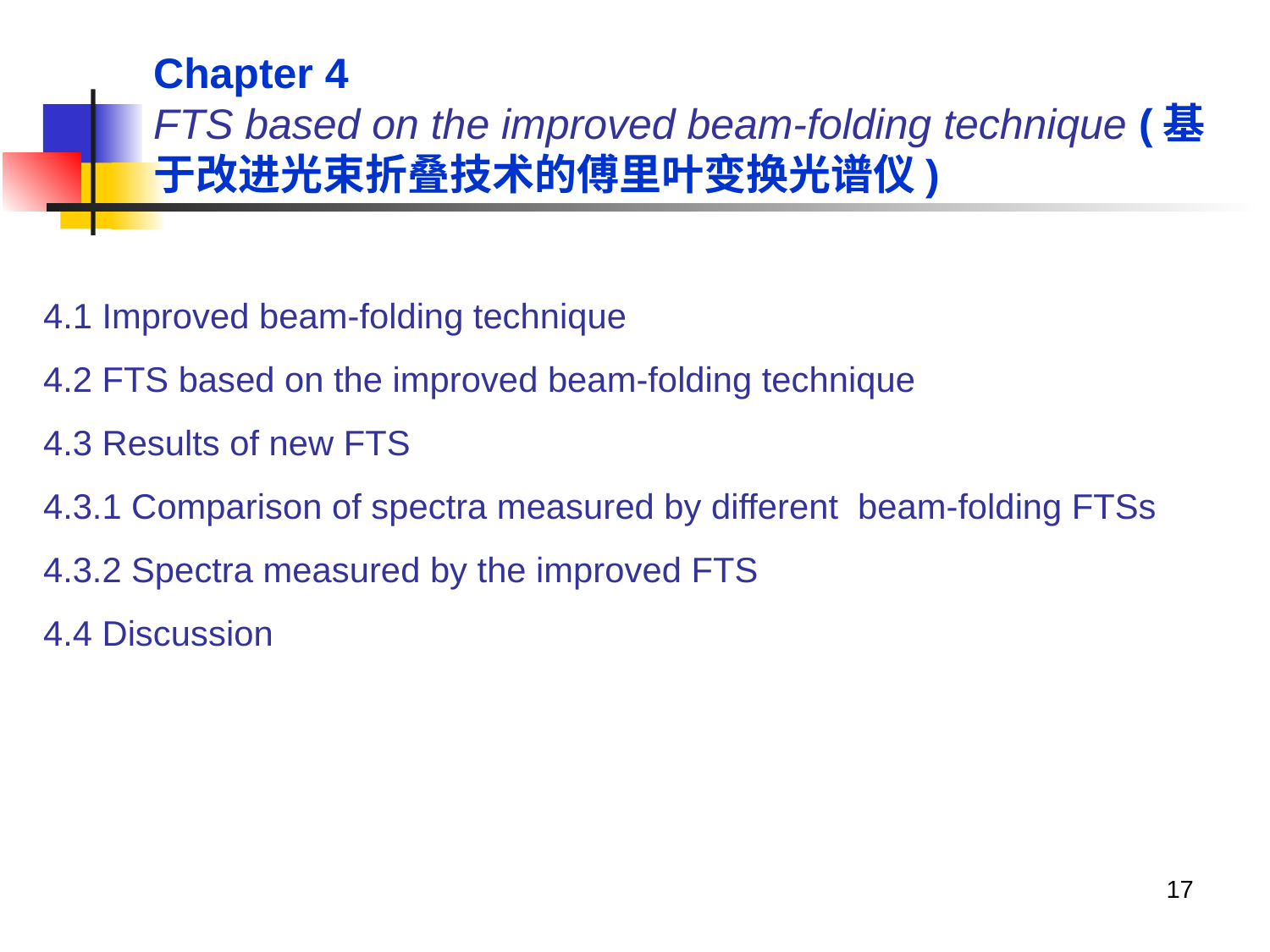

Chapter 4
FTS based on the improved beam-folding technique (基于改进光束折叠技术的傅里叶变换光谱仪)

4.1 Improved beam-folding technique
4.2 FTS based on the improved beam-folding technique
4.3 Results of new FTS
4.3.1 Comparison of spectra measured by different  beam-folding FTSs
4.3.2 Spectra measured by the improved FTS
4.4 Discussion
17